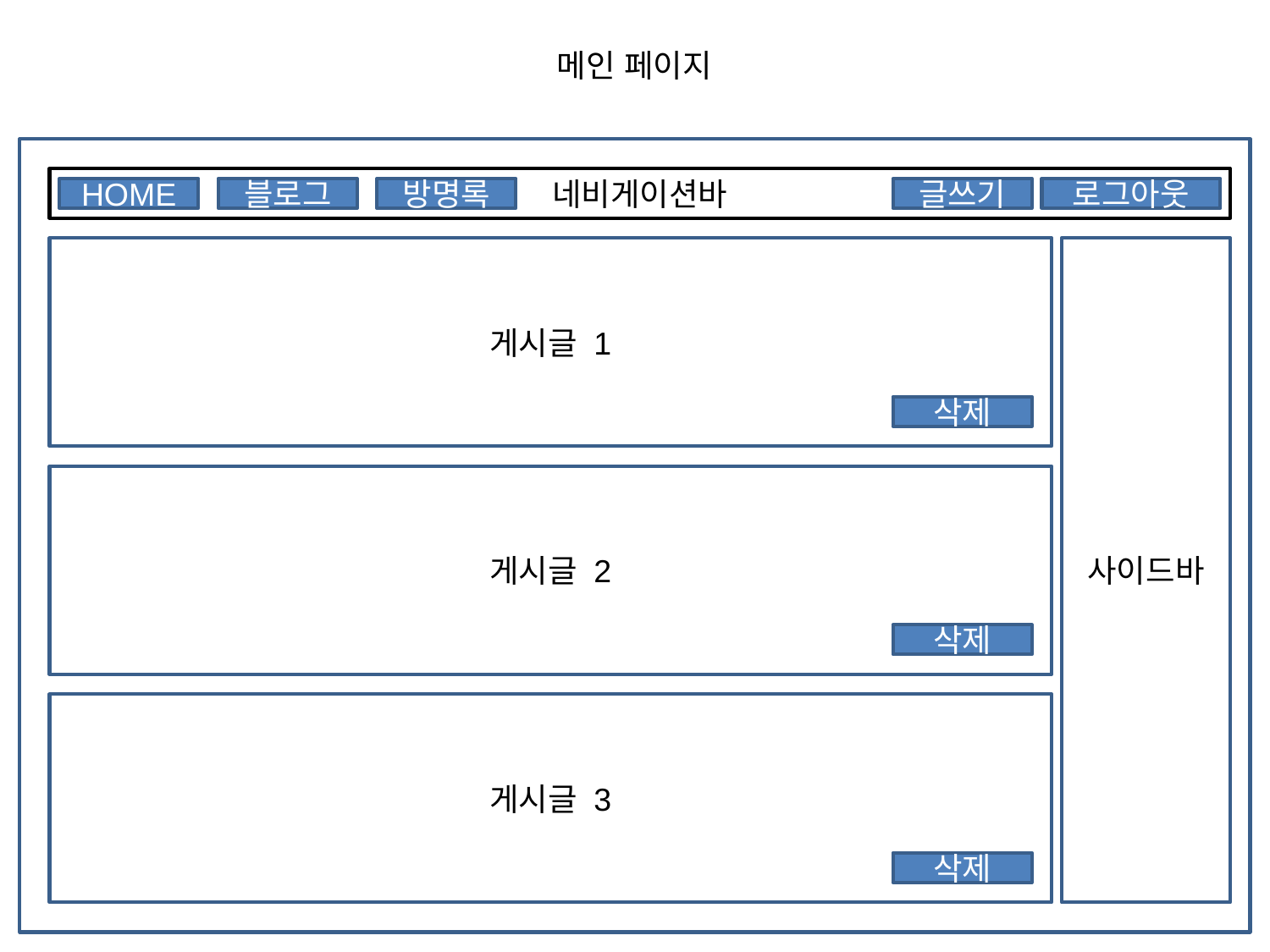

메인 페이지

네비게이션바
HOME
블로그
방명록
글쓰기
로그아웃
게시글 1
사이드바
삭제
게시글 2
삭제
게시글 3
삭제